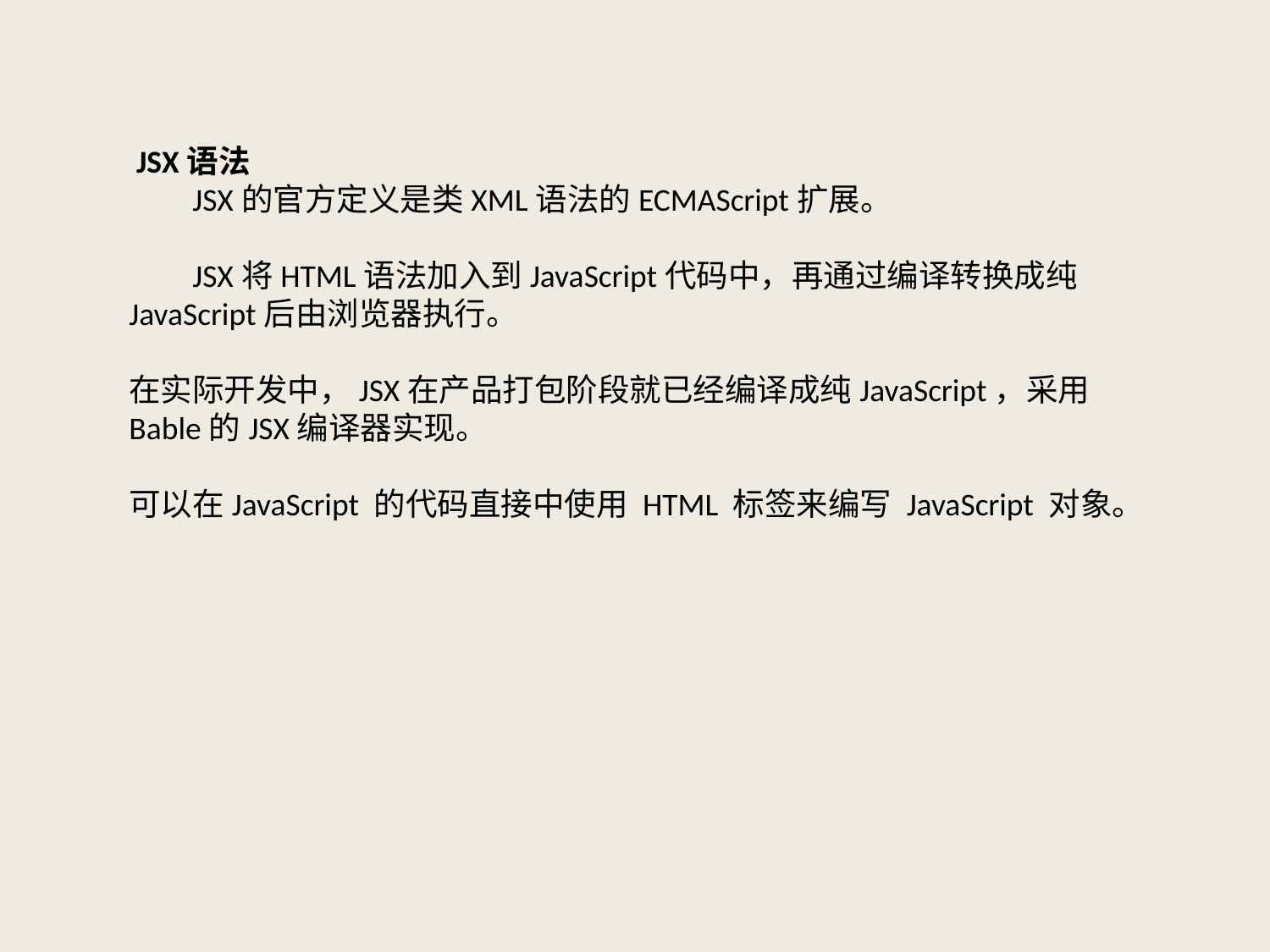

JSX语法
  JSX的官方定义是类XML语法的ECMAScript扩展。

  JSX将HTML语法加入到JavaScript代码中，再通过编译转换成纯JavaScript后由浏览器执行。

在实际开发中，JSX在产品打包阶段就已经编译成纯JavaScript，采用Bable的JSX编译器实现。

可以在JavaScript 的代码直接中使用 HTML 标签来编写 JavaScript 对象。